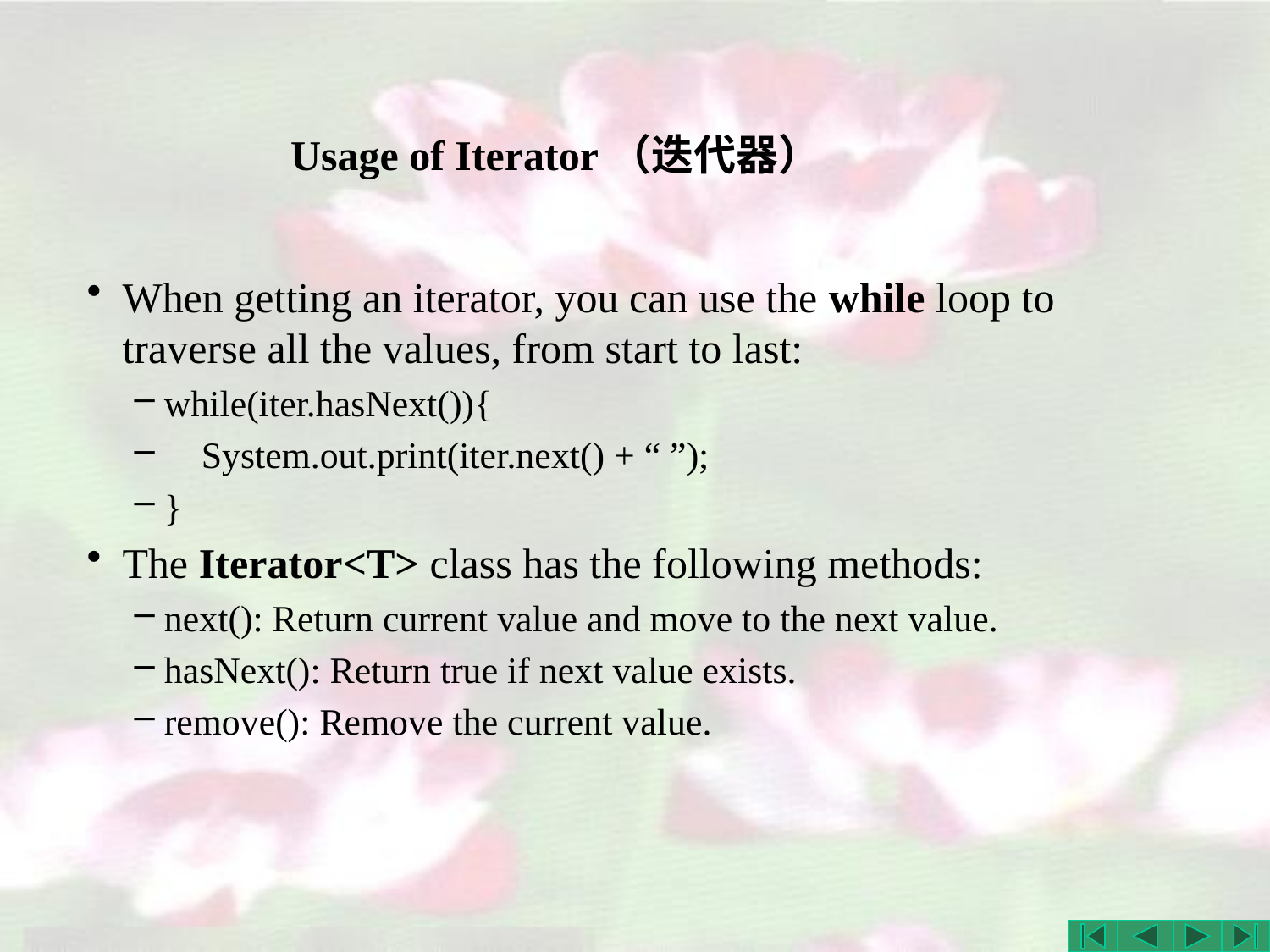

# Usage of Iterator（迭代器）
When getting an iterator, you can use the while loop to traverse all the values, from start to last:
while(iter.hasNext()){
    System.out.print(iter.next() + “ ”);
}
The Iterator<T> class has the following methods:
next(): Return current value and move to the next value.
hasNext(): Return true if next value exists.
remove(): Remove the current value.